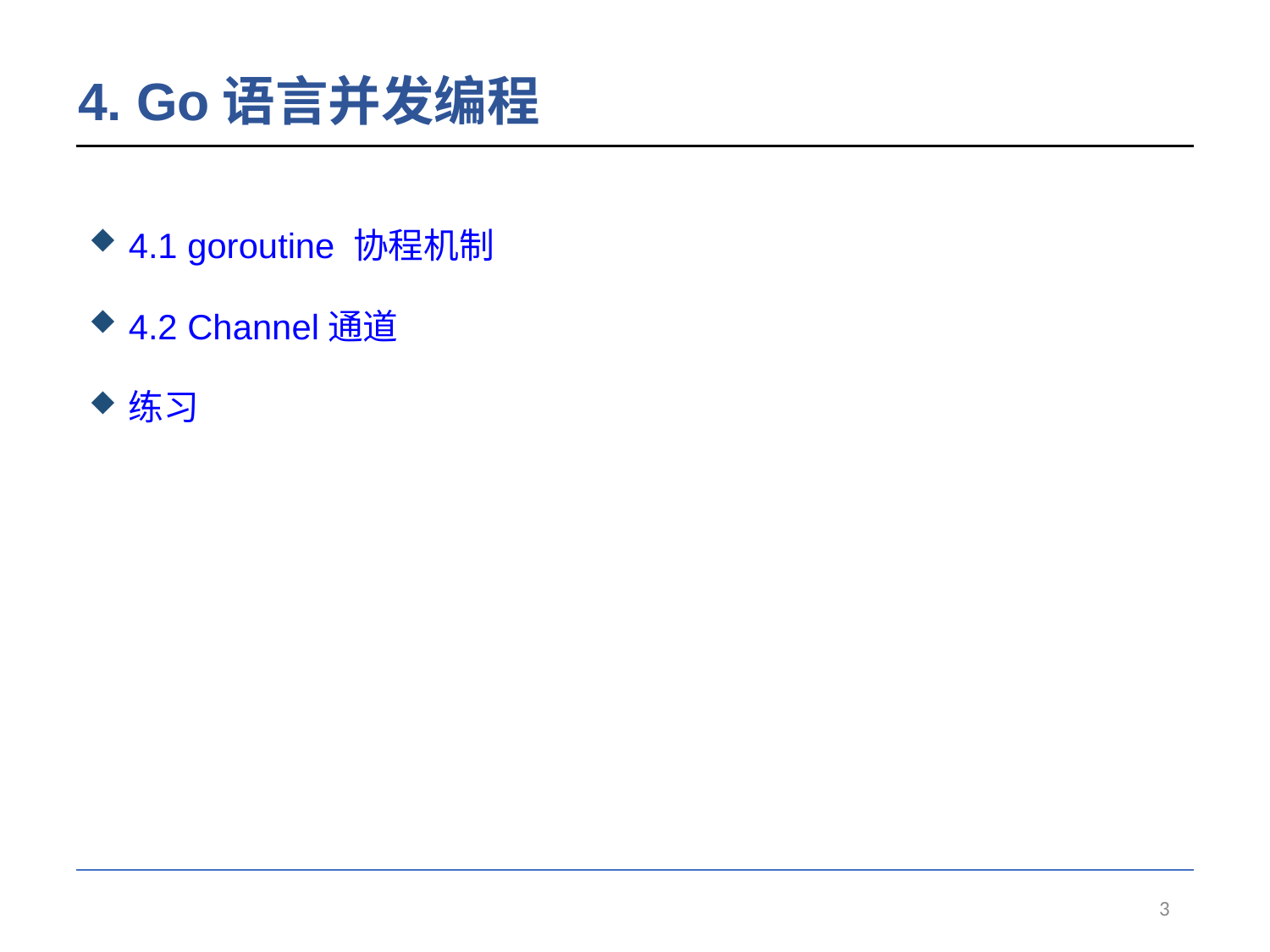

# 4. Go语言并发编程
4.1 goroutine 协程机制
4.2 Channel通道
练习

3